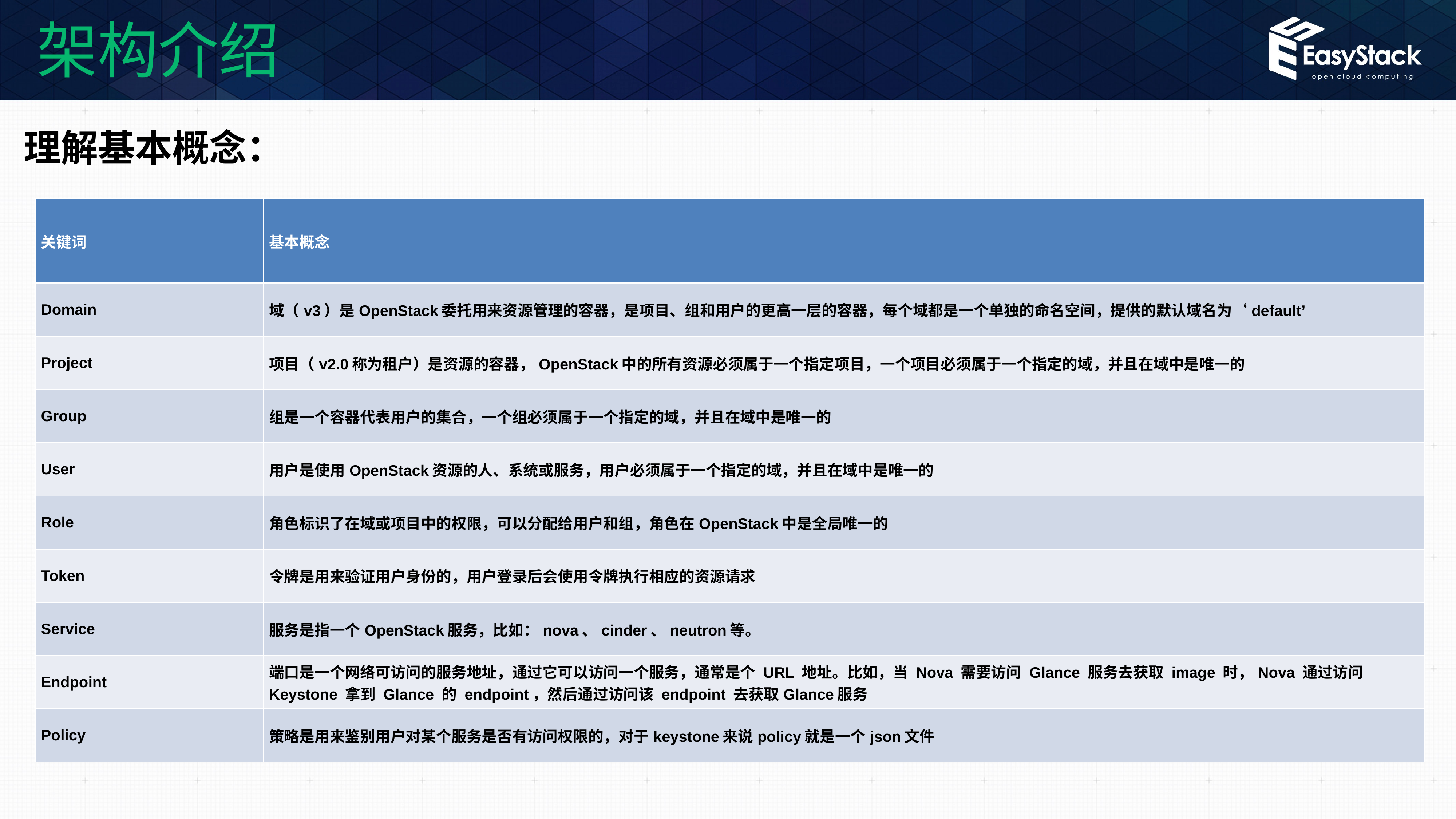

架构介绍
理解基本概念：
| 关键词 | 基本概念 |
| --- | --- |
| Domain | 域（v3）是OpenStack委托用来资源管理的容器，是项目、组和用户的更高一层的容器，每个域都是一个单独的命名空间，提供的默认域名为‘default’ |
| Project | 项目（v2.0称为租户）是资源的容器，OpenStack中的所有资源必须属于一个指定项目，一个项目必须属于一个指定的域，并且在域中是唯一的 |
| Group | 组是一个容器代表用户的集合，一个组必须属于一个指定的域，并且在域中是唯一的 |
| User | 用户是使用OpenStack资源的人、系统或服务，用户必须属于一个指定的域，并且在域中是唯一的 |
| Role | 角色标识了在域或项目中的权限，可以分配给用户和组，角色在OpenStack中是全局唯一的 |
| Token | 令牌是用来验证用户身份的，用户登录后会使用令牌执行相应的资源请求 |
| Service | 服务是指一个OpenStack服务，比如：nova、cinder、neutron等。 |
| Endpoint | 端口是一个网络可访问的服务地址，通过它可以访问一个服务，通常是个 URL 地址。比如，当 Nova 需要访问 Glance 服务去获取 image 时，Nova 通过访问 Keystone 拿到 Glance 的 endpoint，然后通过访问该 endpoint 去获取Glance服务 |
| Policy | 策略是用来鉴别用户对某个服务是否有访问权限的，对于keystone来说policy就是一个json文件 |